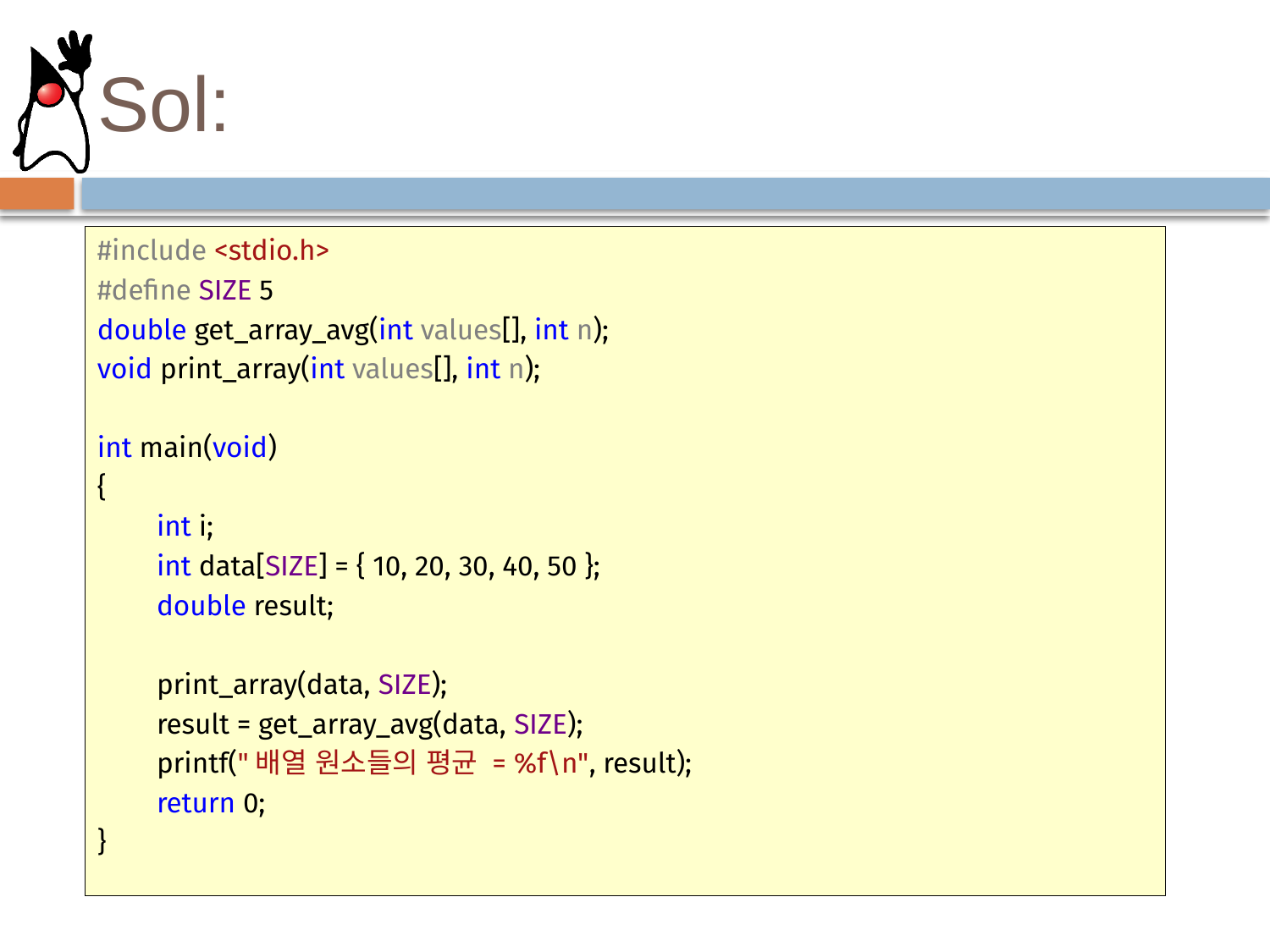

# Sol:

#include <stdio.h>
#define SIZE 5
double get_array_avg(int values[], int n);
void print_array(int values[], int n);

int main(void)
{
        int i;
        int data[SIZE] = { 10, 20, 30, 40, 50 };
        double result;

        print_array(data, SIZE);
        result = get_array_avg(data, SIZE);
        printf("배열 원소들의 평균 = %f\n", result);
        return 0;
}